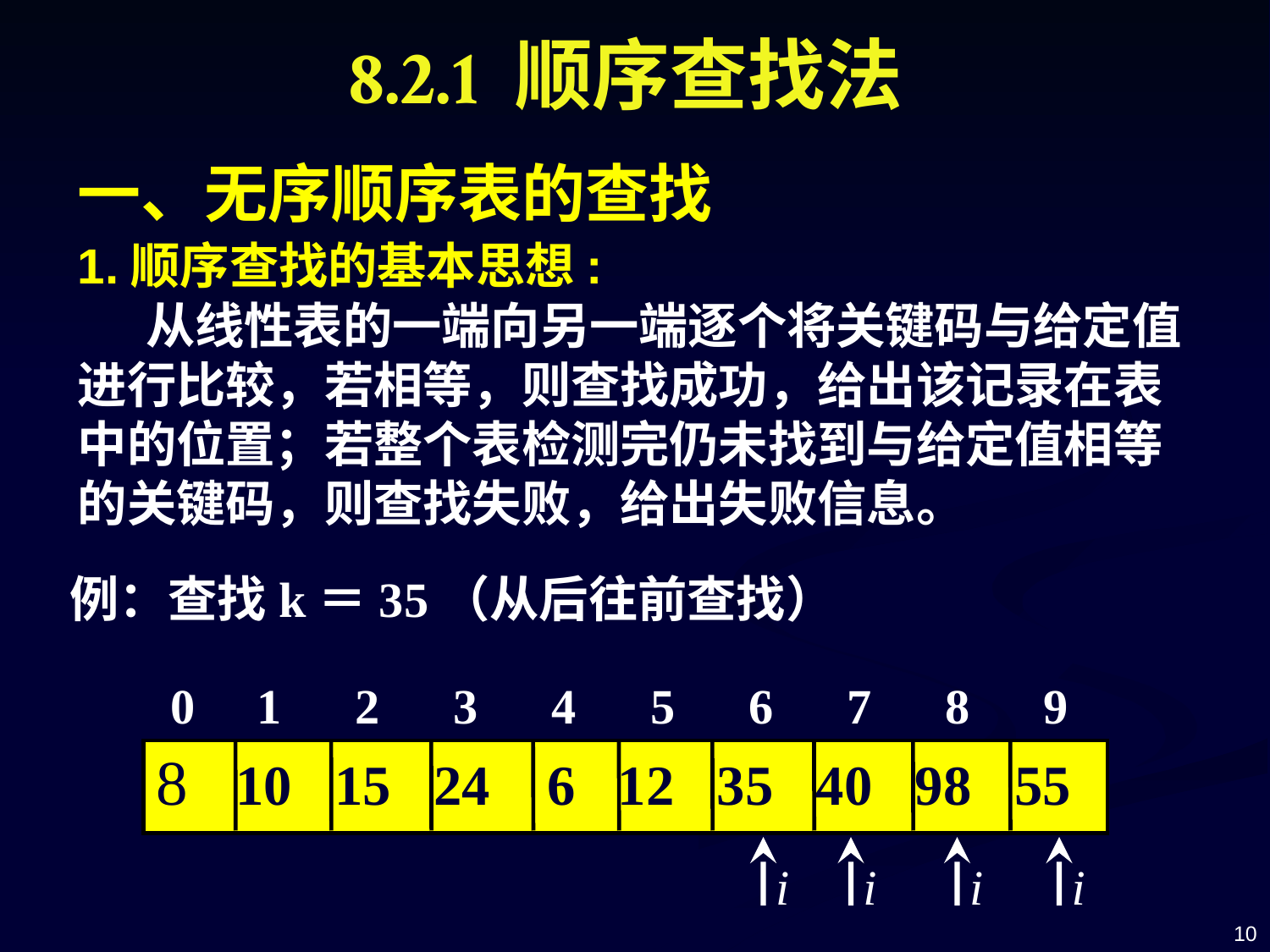

# 8.2.1 顺序查找法
一、无序顺序表的查找
1.顺序查找的基本思想:
     从线性表的一端向另一端逐个将关键码与给定值进行比较，若相等，则查找成功，给出该记录在表中的位置；若整个表检测完仍未找到与给定值相等的关键码，则查找失败，给出失败信息。
例：查找k＝35（从后往前查找）
0     1      2      3      4      5      6      7      8      9
8   10   15   24    6   12   35   40   98   55

i

i

i

i
10